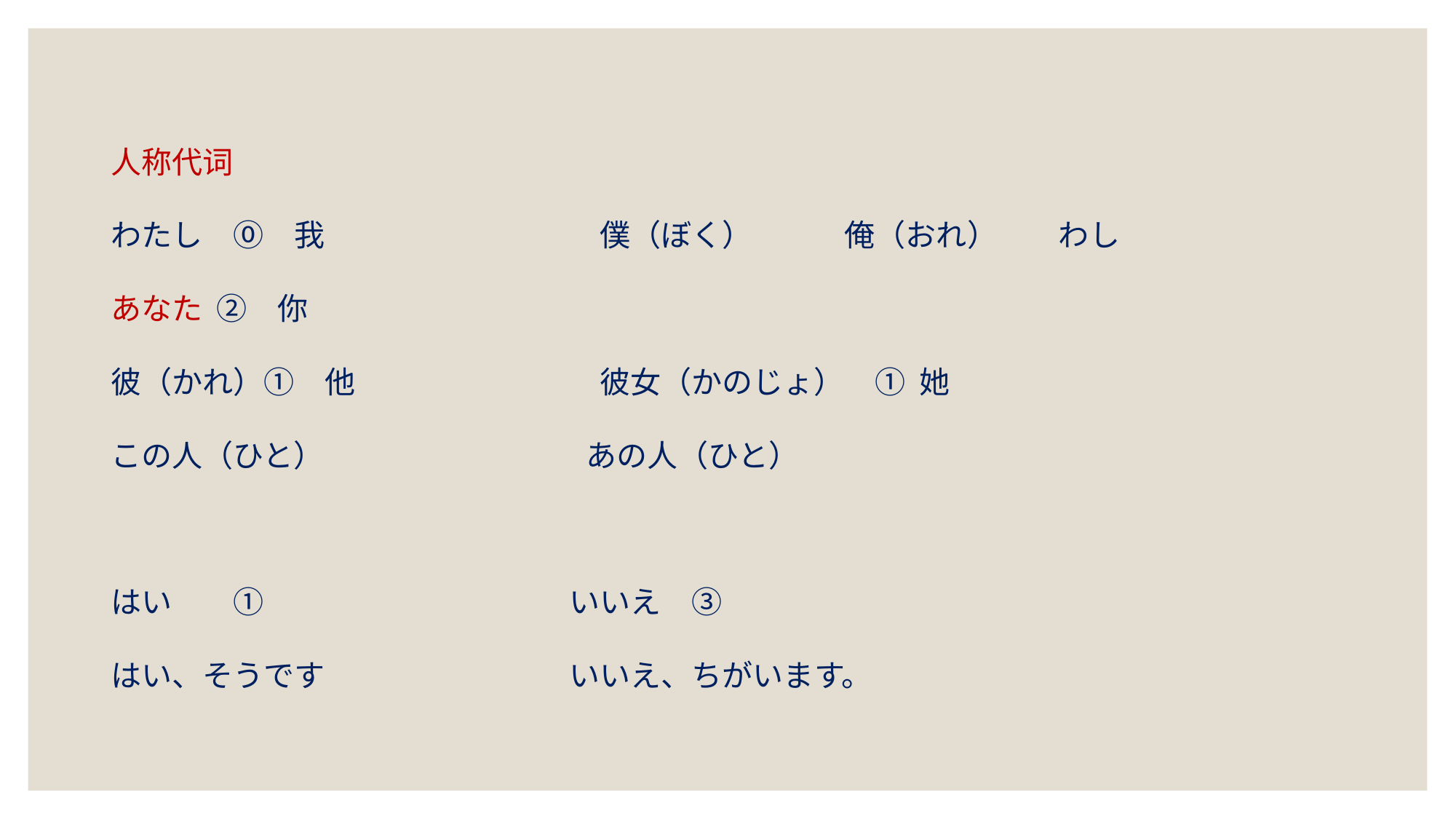

人称代词
わたし　⓪　我　　　　　　　　　僕（ぼく）　　　俺（おれ）　　わし
あなた  ②　你
彼（かれ）①　他　　　　　　　　彼女（かのじょ）　①  她
この人（ひと） 　　　　　　　      あの人（ひと）

はい　　①　　　　　　　　　　いいえ　③
はい、そうです　　　　　　　　いいえ、ちがいます。